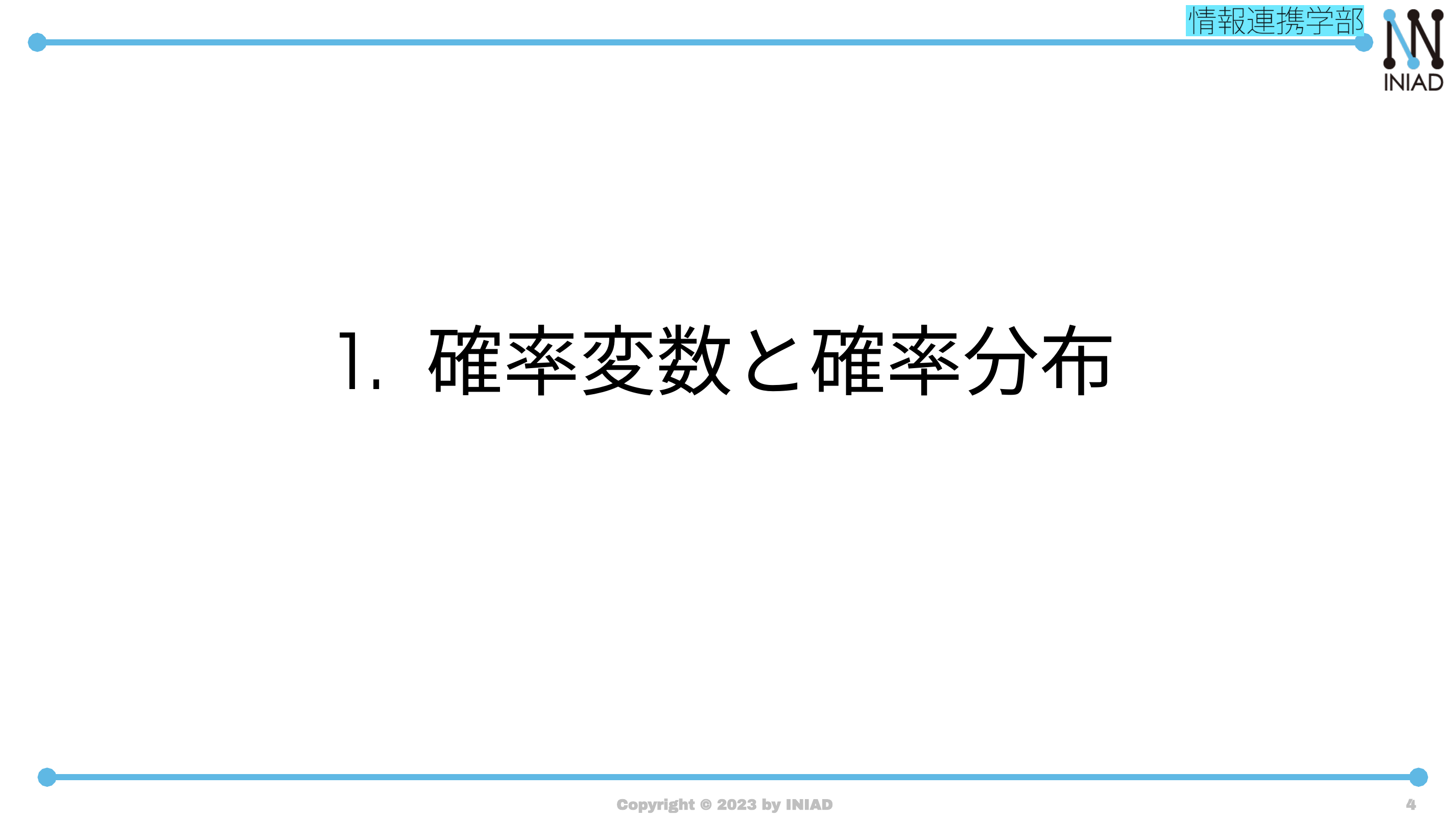

# 1. 確率変数と確率分布
Copyright © 2023 by INIAD
4